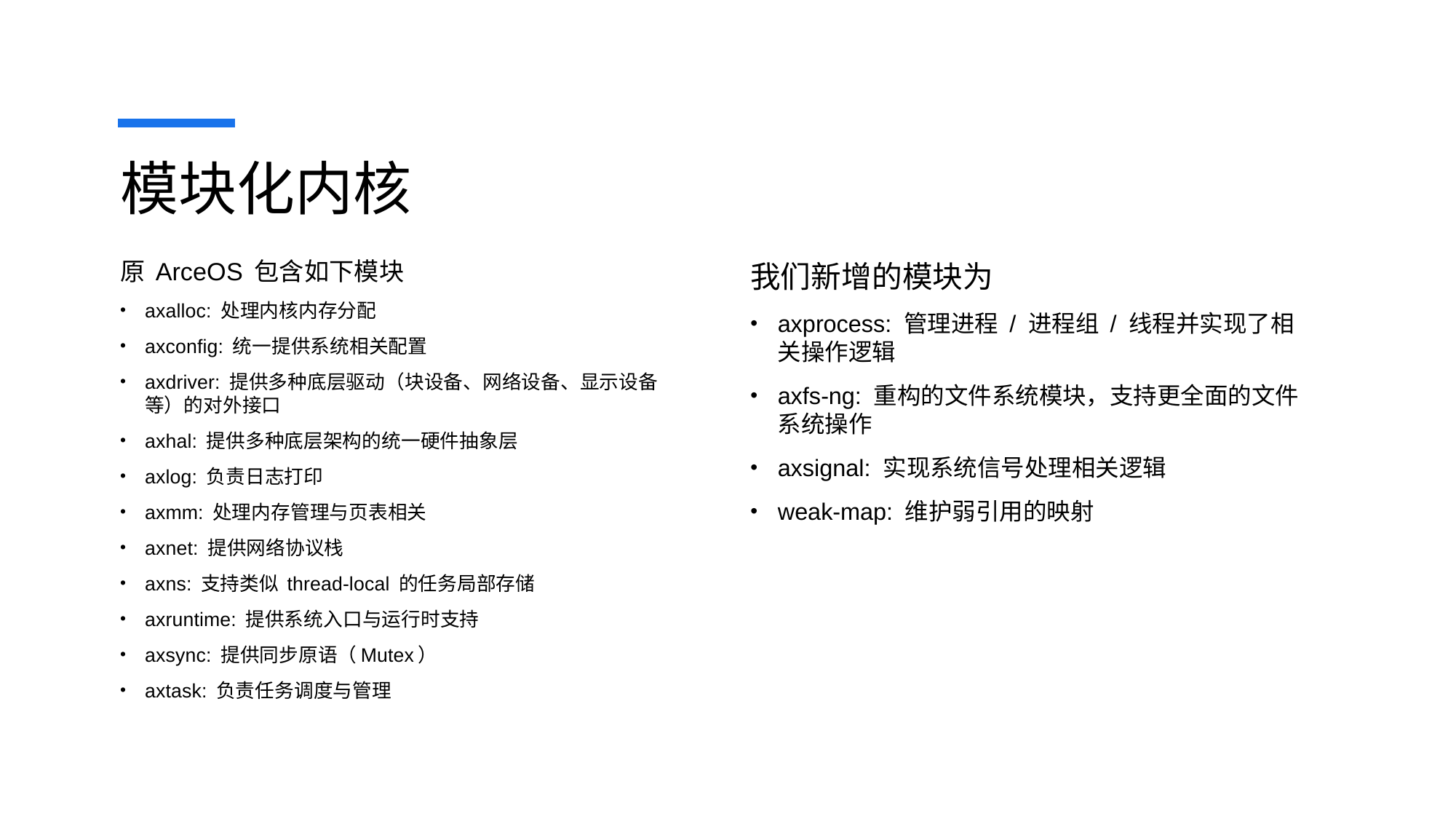

# 模块化内核
原 ArceOS 包含如下模块
axalloc: 处理内核内存分配
axconfig: 统一提供系统相关配置
axdriver: 提供多种底层驱动（块设备、网络设备、显示设备等）的对外接口
axhal: 提供多种底层架构的统一硬件抽象层
axlog: 负责日志打印
axmm: 处理内存管理与页表相关
axnet: 提供网络协议栈
axns: 支持类似 thread-local 的任务局部存储
axruntime: 提供系统入口与运行时支持
axsync: 提供同步原语（Mutex）
axtask: 负责任务调度与管理
我们新增的模块为
axprocess: 管理进程 / 进程组 / 线程并实现了相关操作逻辑
axfs-ng: 重构的文件系统模块，支持更全面的文件系统操作
axsignal: 实现系统信号处理相关逻辑
weak-map: 维护弱引用的映射
4